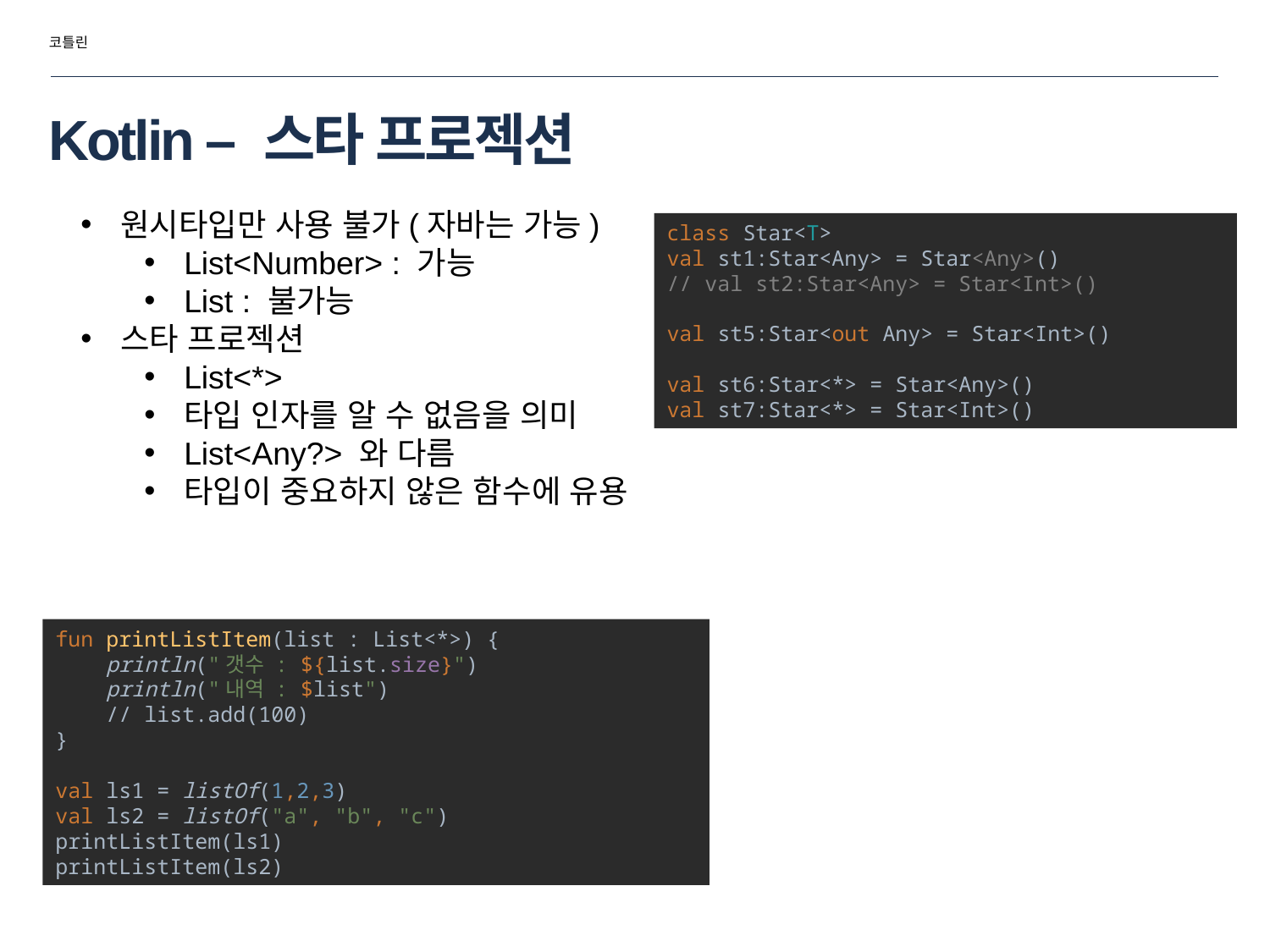

코틀린
# Kotlin – 스타 프로젝션

원시타입만 사용 불가(자바는 가능)
List<Number> : 가능
List : 불가능
스타 프로젝션
List<*>
타입 인자를 알 수 없음을 의미
List<Any?> 와 다름
타입이 중요하지 않은 함수에 유용

class Star<T>
val st1:Star<Any> = Star<Any>()
// val st2:Star<Any> = Star<Int>()
val st5:Star<out Any> = Star<Int>()
val st6:Star<*> = Star<Any>()
val st7:Star<*> = Star<Int>()
fun printListItem(list : List<*>) {
    println("갯수 : ${list.size}")
    println("내역 : $list")
    // list.add(100)
}
val ls1 = listOf(1,2,3)
val ls2 = listOf("a", "b", "c")
printListItem(ls1)
printListItem(ls2)